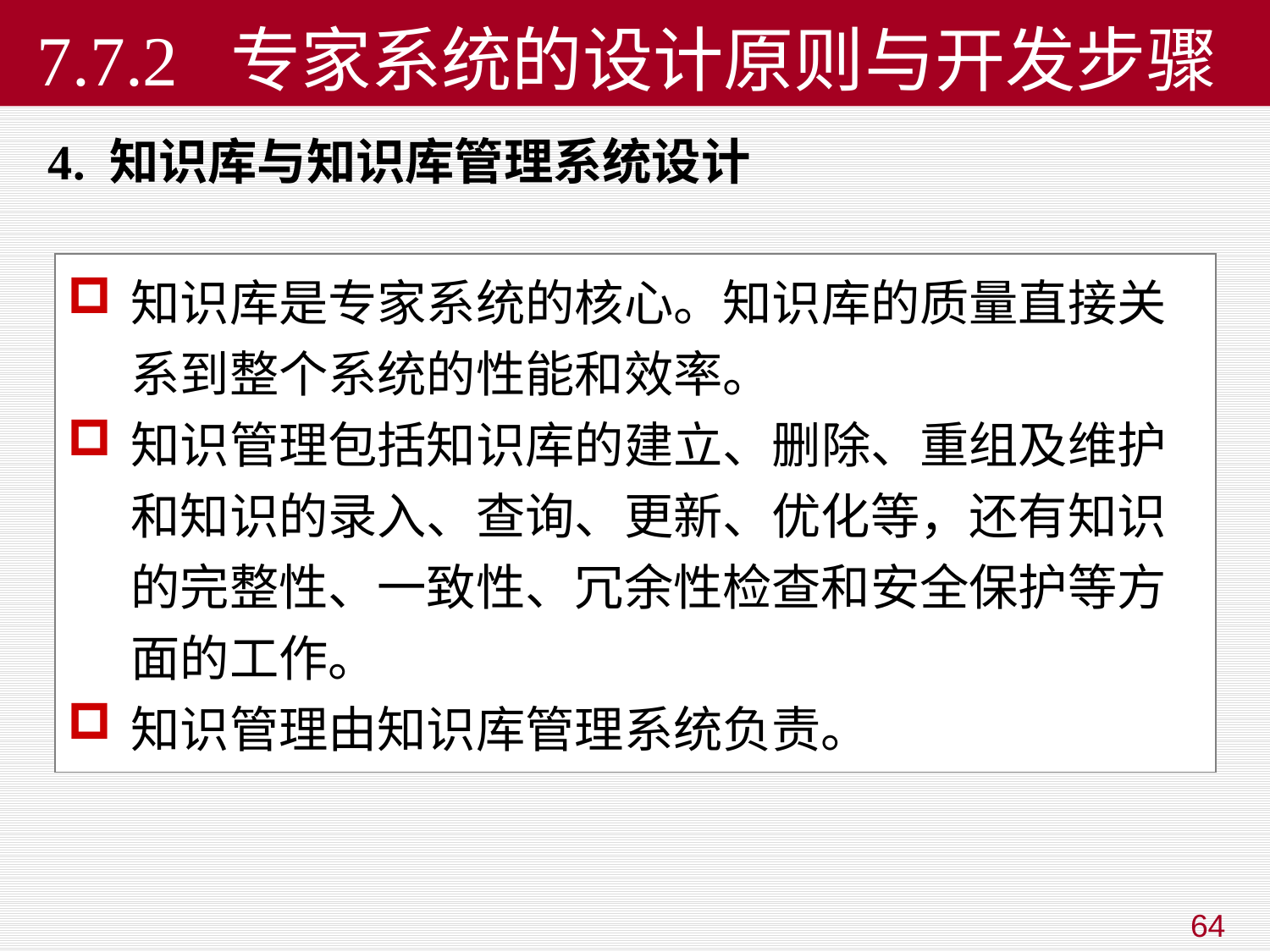

# 7.7.2  专家系统的设计原则与开发步骤
4. 知识库与知识库管理系统设计
知识库是专家系统的核心。知识库的质量直接关系到整个系统的性能和效率。
知识管理包括知识库的建立、删除、重组及维护和知识的录入、查询、更新、优化等，还有知识的完整性、一致性、冗余性检查和安全保护等方面的工作。
知识管理由知识库管理系统负责。
64